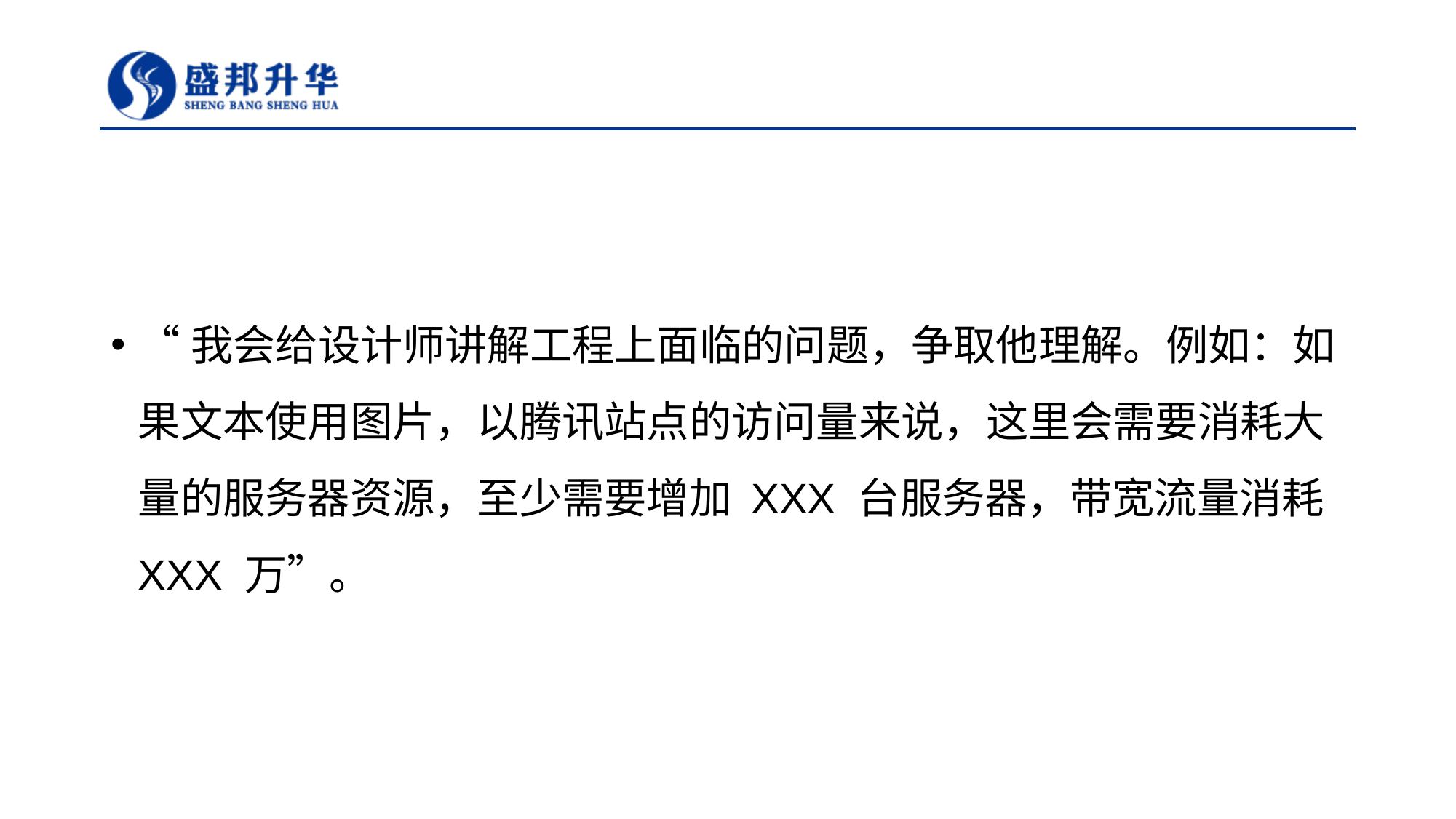

#
“我会给设计师讲解工程上面临的问题，争取他理解。例如：如果文本使用图片，以腾讯站点的访问量来说，这里会需要消耗大量的服务器资源，至少需要增加 XXX 台服务器，带宽流量消耗 XXX 万”。